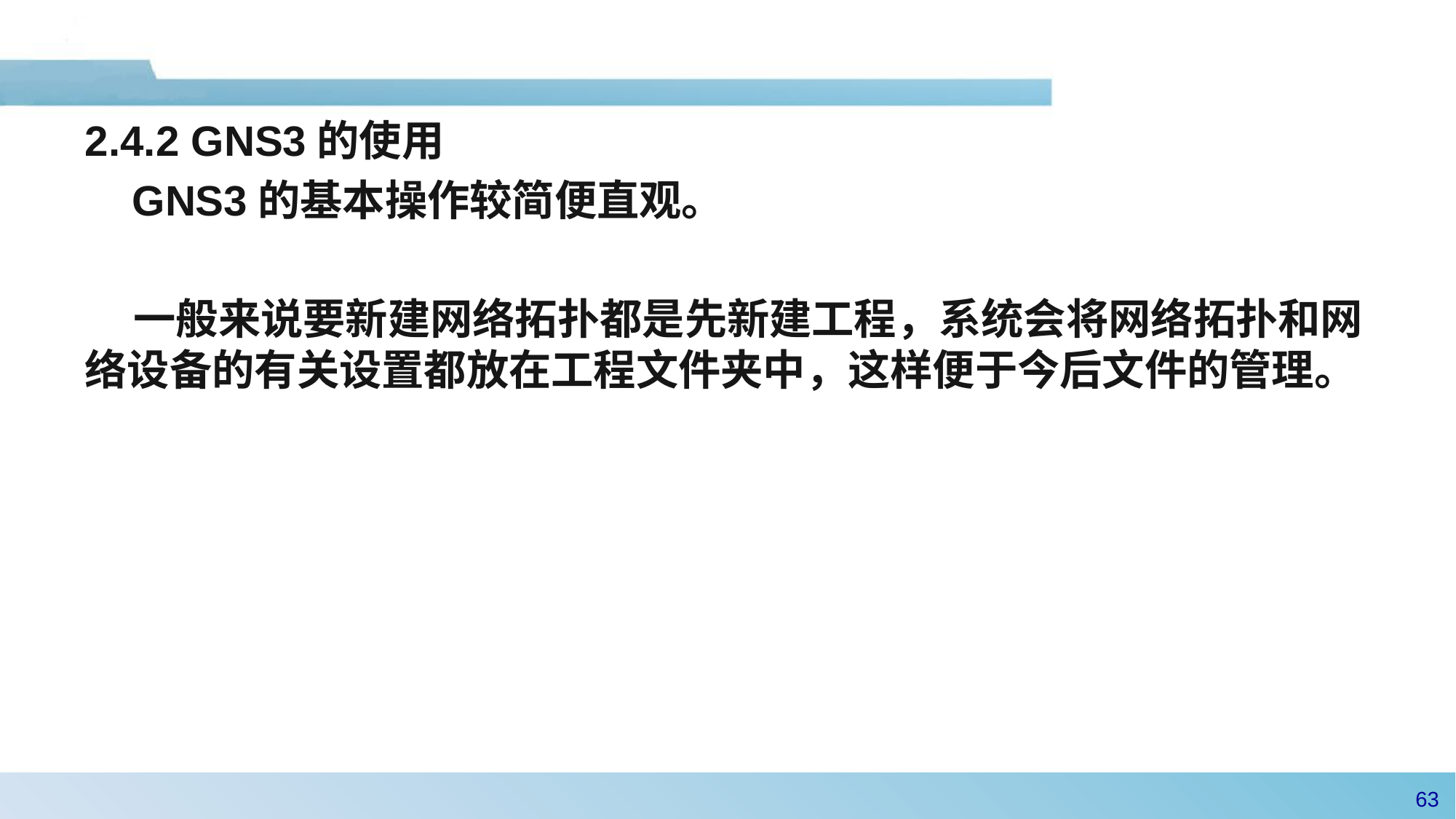

#
2.4.2 GNS3的使用
    GNS3的基本操作较简便直观。

    一般来说要新建网络拓扑都是先新建工程，系统会将网络拓扑和网络设备的有关设置都放在工程文件夹中，这样便于今后文件的管理。

63